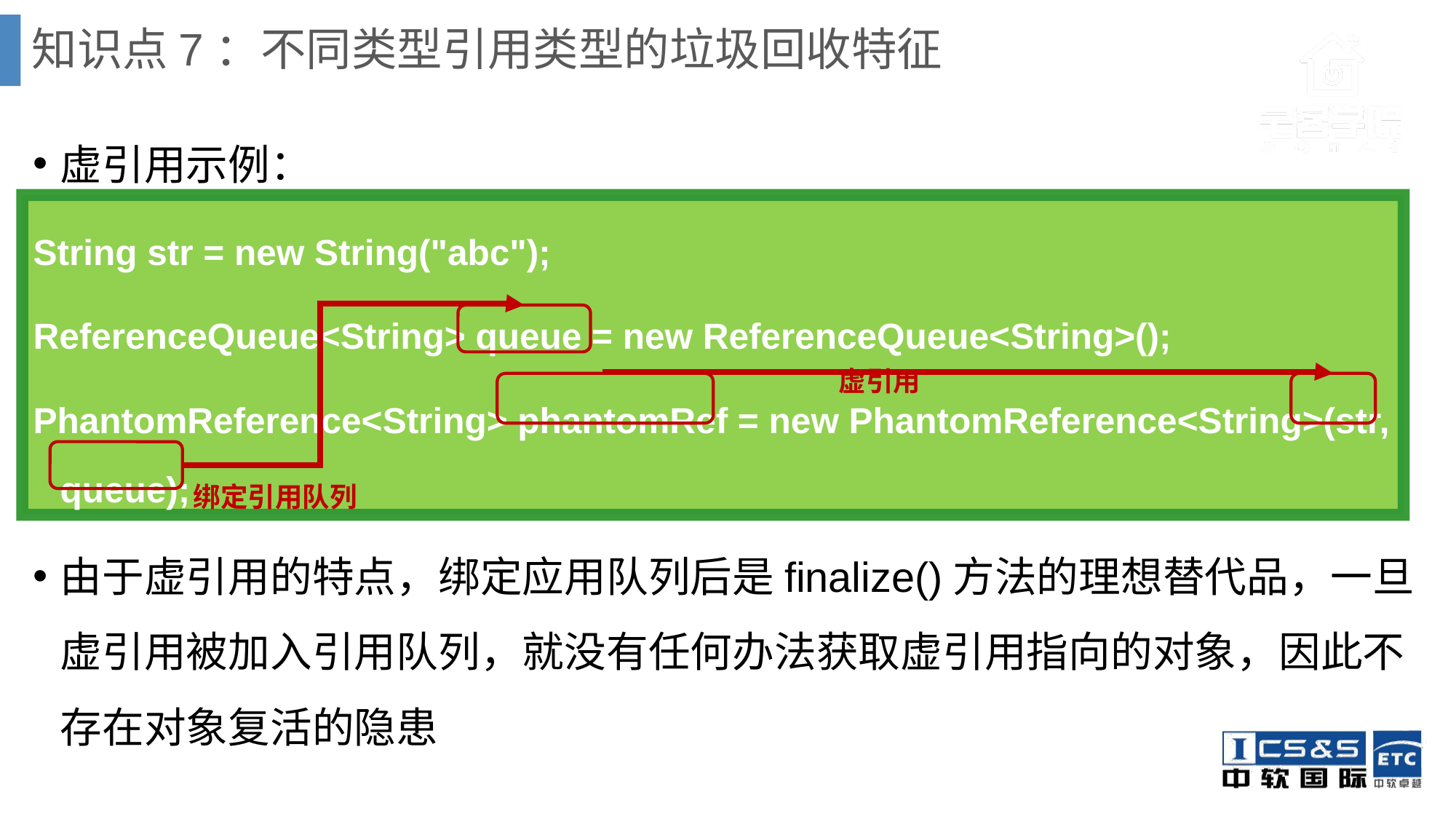

# 知识点7：不同类型引用类型的垃圾回收特征
虚引用示例：
String str = new String("abc");
ReferenceQueue<String> queue = new ReferenceQueue<String>();
PhantomReference<String> phantomRef = new PhantomReference<String>(str, queue);
由于虚引用的特点，绑定应用队列后是finalize()方法的理想替代品，一旦虚引用被加入引用队列，就没有任何办法获取虚引用指向的对象，因此不存在对象复活的隐患

虚引用

绑定引用队列